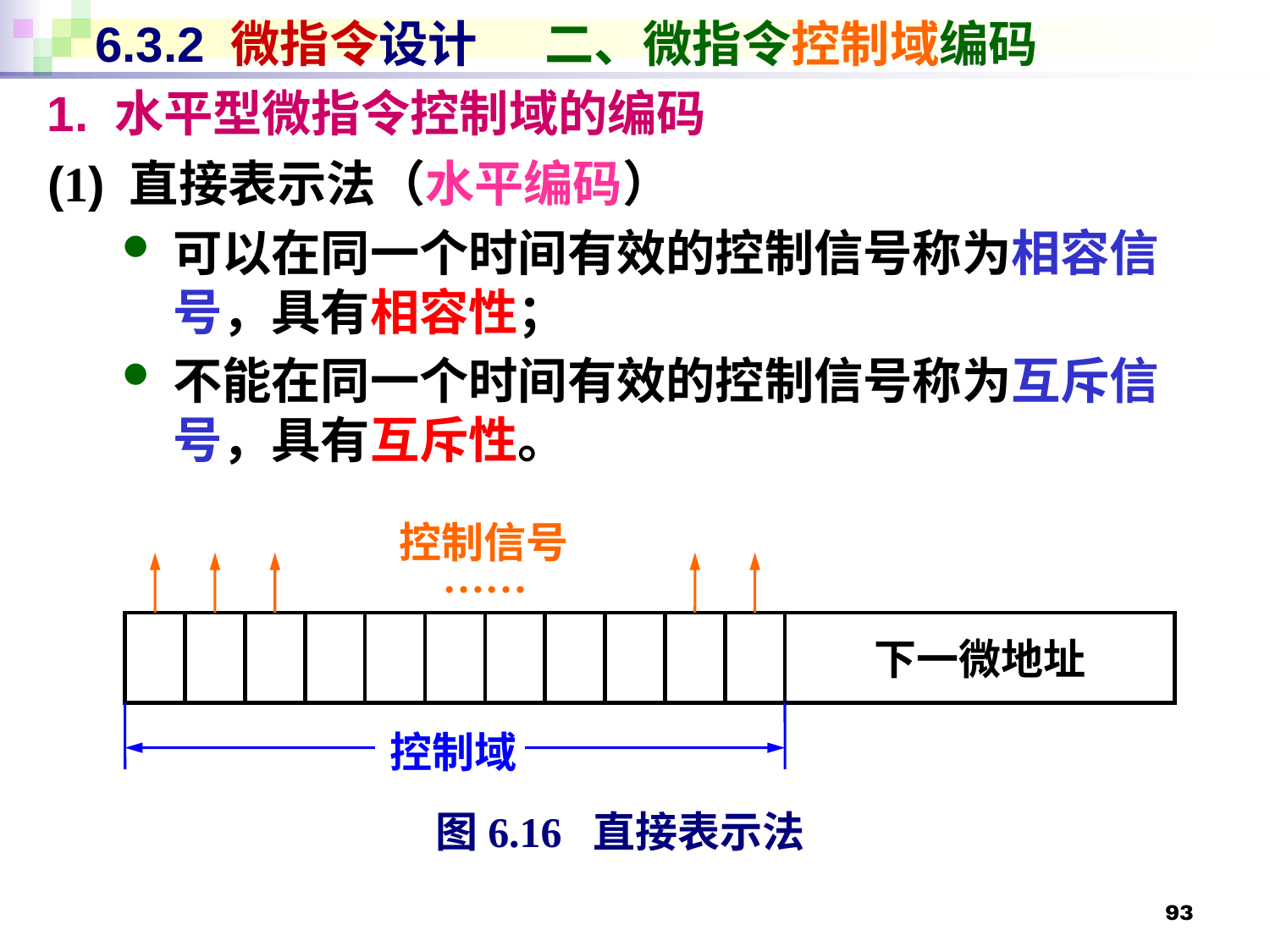

# 6.3.2 微指令设计      二、微指令控制域编码
1. 水平型微指令控制域的编码
(1) 直接表示法（水平编码）
可以在同一个时间有效的控制信号称为相容信号，具有相容性；
不能在同一个时间有效的控制信号称为互斥信号，具有互斥性。
控制信号
……

下一微地址

控制域

图6.16  直接表示法
93